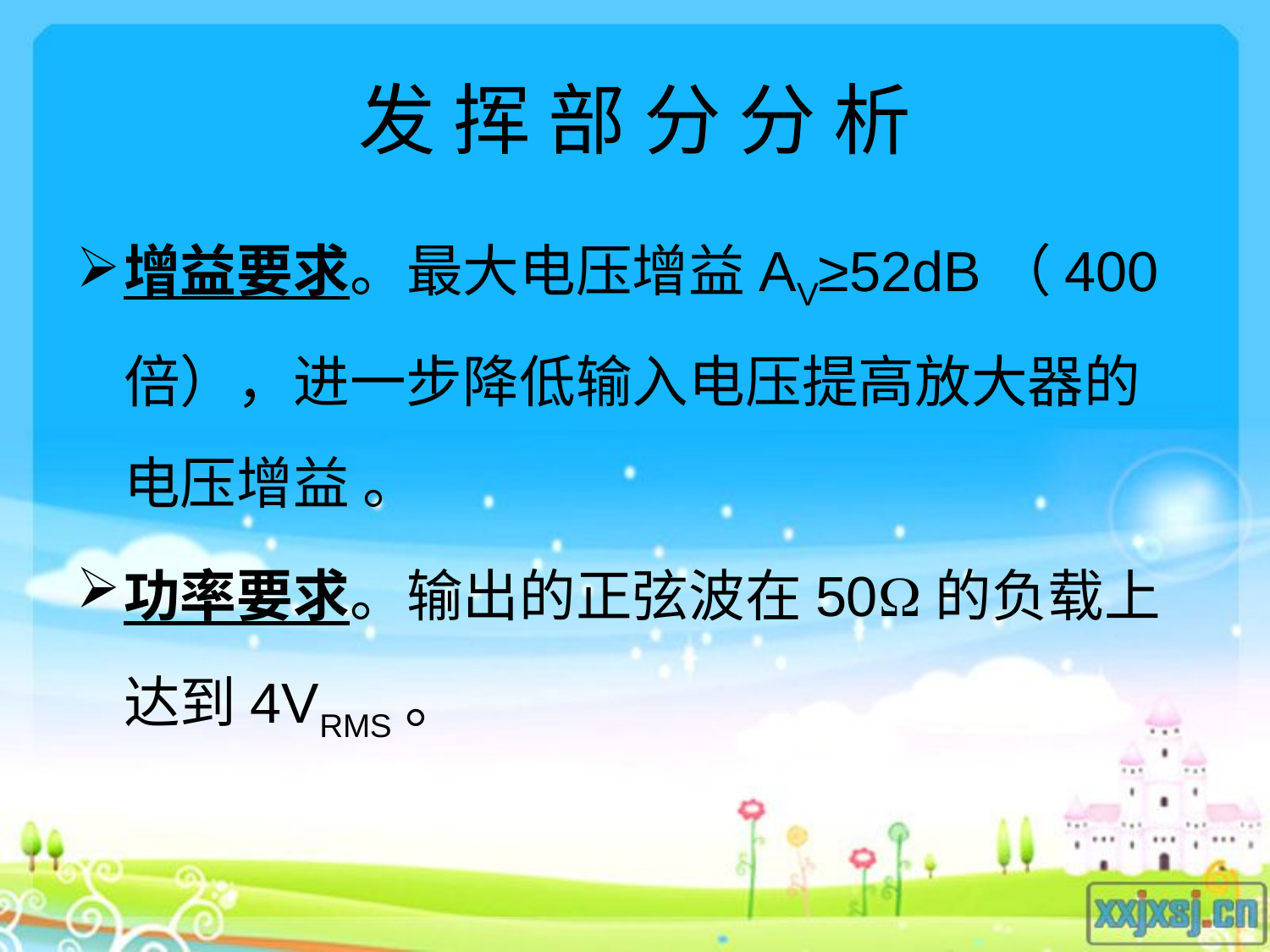

发 挥 部 分 分 析
增益要求。最大电压增益AV≥52dB（400倍），进一步降低输入电压提高放大器的电压增益 。
功率要求。输出的正弦波在50Ω的负载上达到4VRMS。